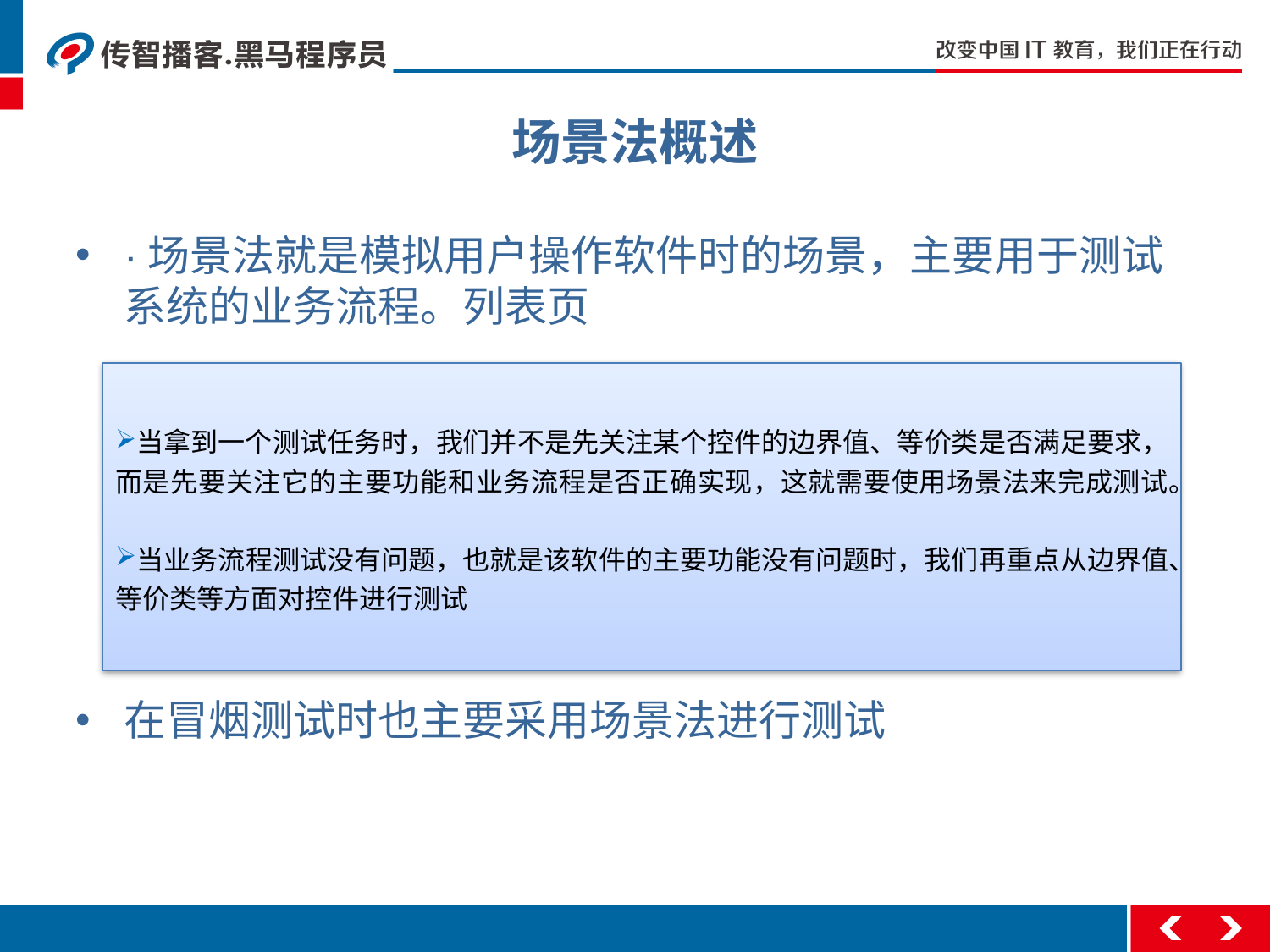

# 场景法概述
·场景法就是模拟用户操作软件时的场景，主要用于测试系统的业务流程。列表页

在冒烟测试时也主要采用场景法进行测试
当拿到一个测试任务时，我们并不是先关注某个控件的边界值、等价类是否满足要求，而是先要关注它的主要功能和业务流程是否正确实现，这就需要使用场景法来完成测试。

当业务流程测试没有问题，也就是该软件的主要功能没有问题时，我们再重点从边界值、等价类等方面对控件进行测试